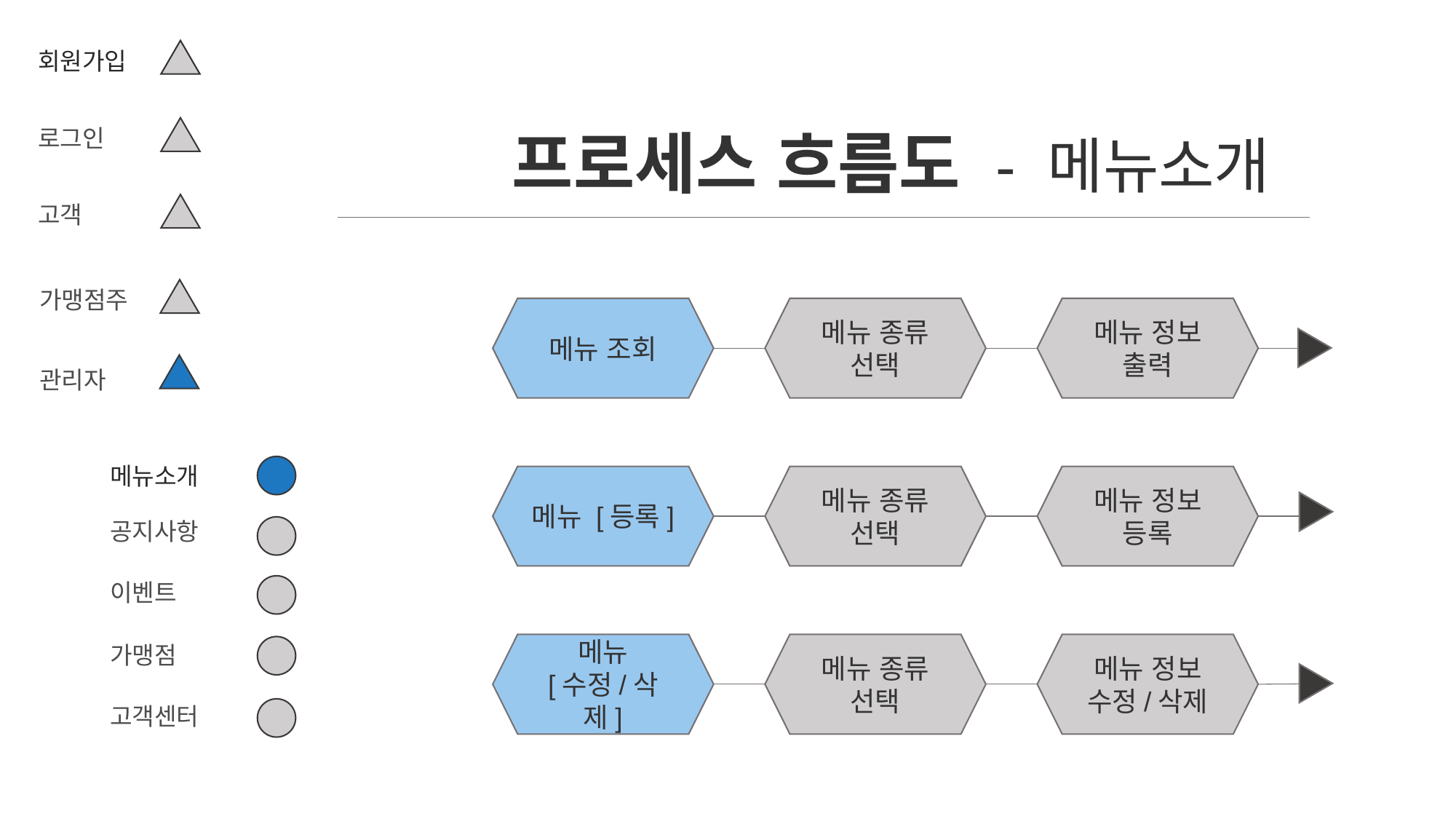

회원가입

프로세스 흐름도 - 메뉴소개
로그인

고객

가맹점주

메뉴 조회
메뉴 종류
선택
메뉴 정보 출력

관리자
메뉴소개

메뉴 [등록]
메뉴 종류
선택
메뉴 정보 등록

공지사항

이벤트

메뉴
[수정/삭제]
메뉴 종류
선택
메뉴 정보 수정/삭제
가맹점

고객센터